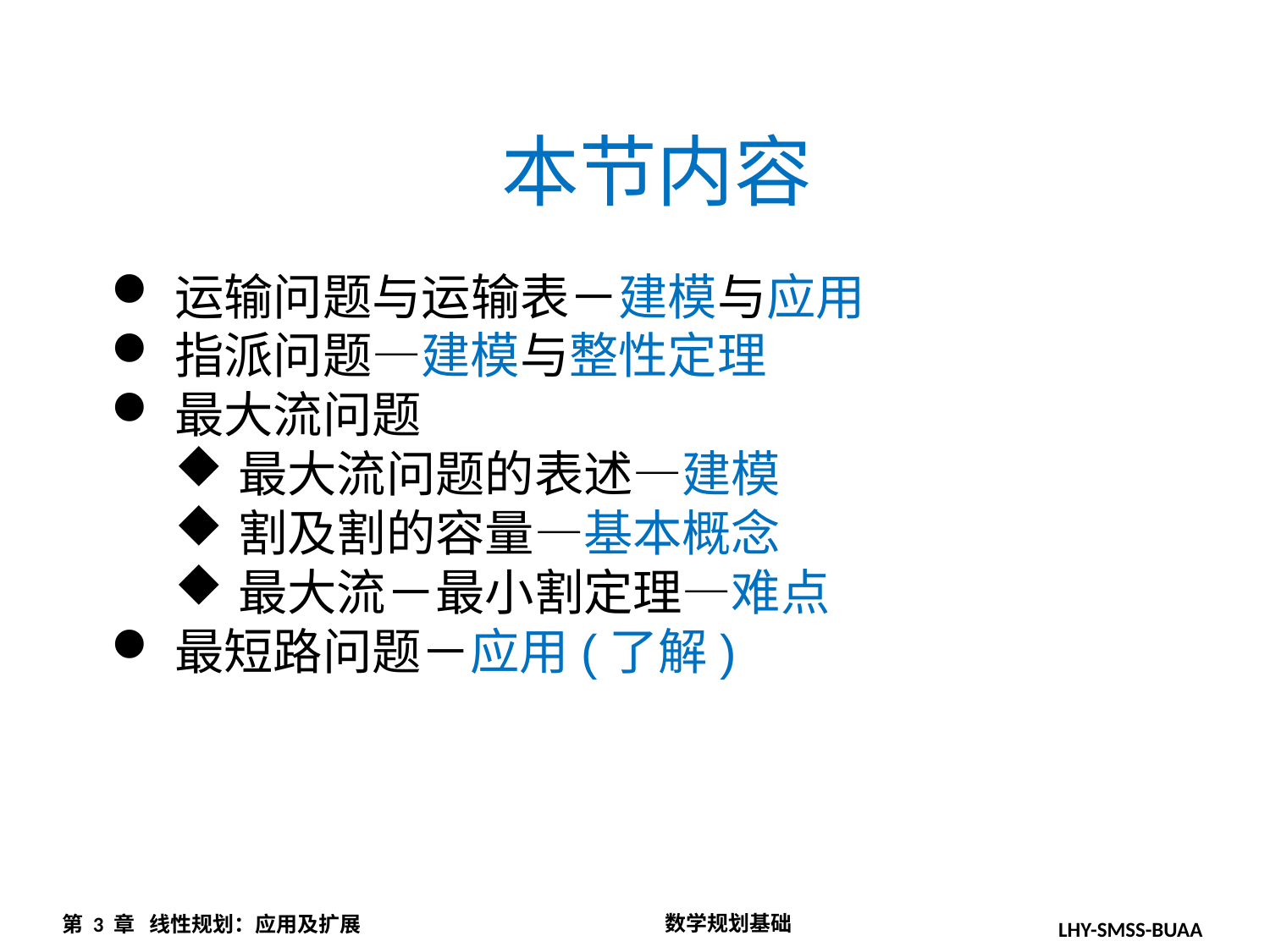

本节内容
运输问题与运输表－建模与应用
指派问题—建模与整性定理
最大流问题
最大流问题的表述—建模
割及割的容量—基本概念
最大流－最小割定理—难点
最短路问题－应用(了解)